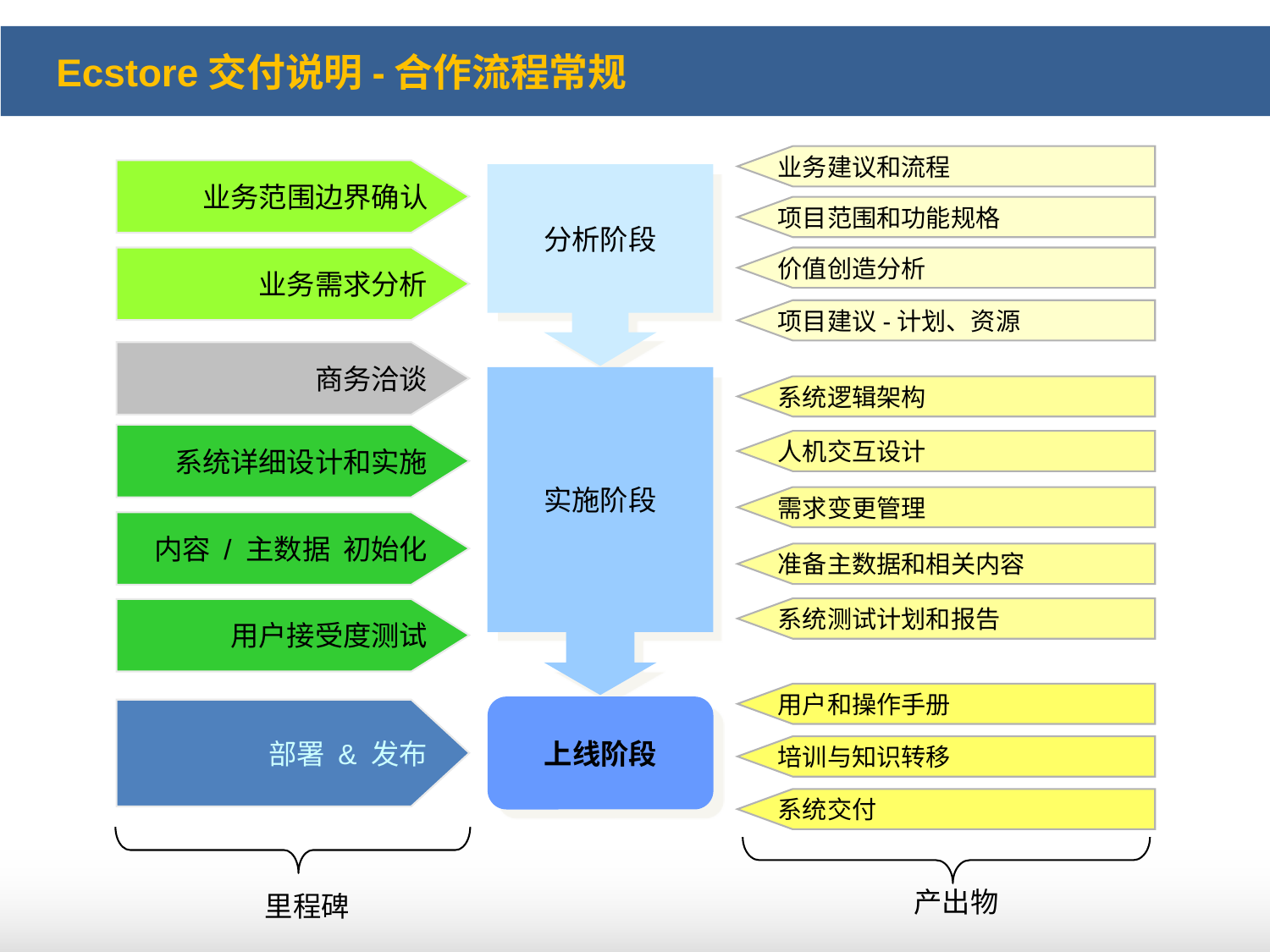

Ecstore交付说明-合作流程常规
业务建议和流程
业务范围边界确认
分析阶段
项目范围和功能规格
业务需求分析
价值创造分析
项目建议-计划、资源
商务洽谈
实施阶段
系统逻辑架构
系统详细设计和实施
人机交互设计
需求变更管理
内容 / 主数据  初始化
准备主数据和相关内容
系统测试计划和报告
用户接受度测试

用户和操作手册
上线阶段
部署 & 发布
培训与知识转移
系统交付
产出物
里程碑